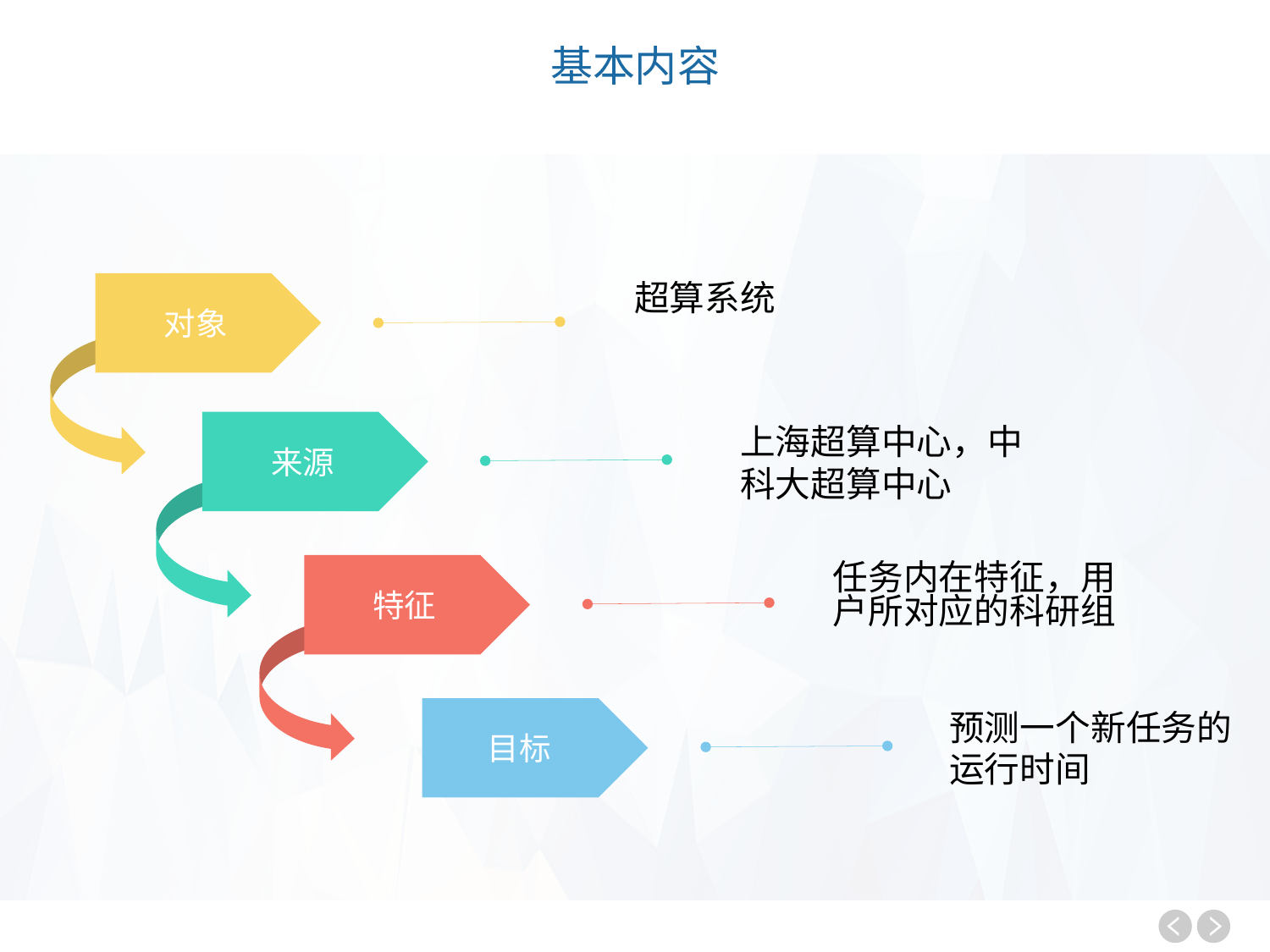

基本内容

超算系统
对象

来源

上海超算中心，中科大超算中心
特征

任务内在特征，用户所对应的科研组
目标
预测一个新任务的运行时间